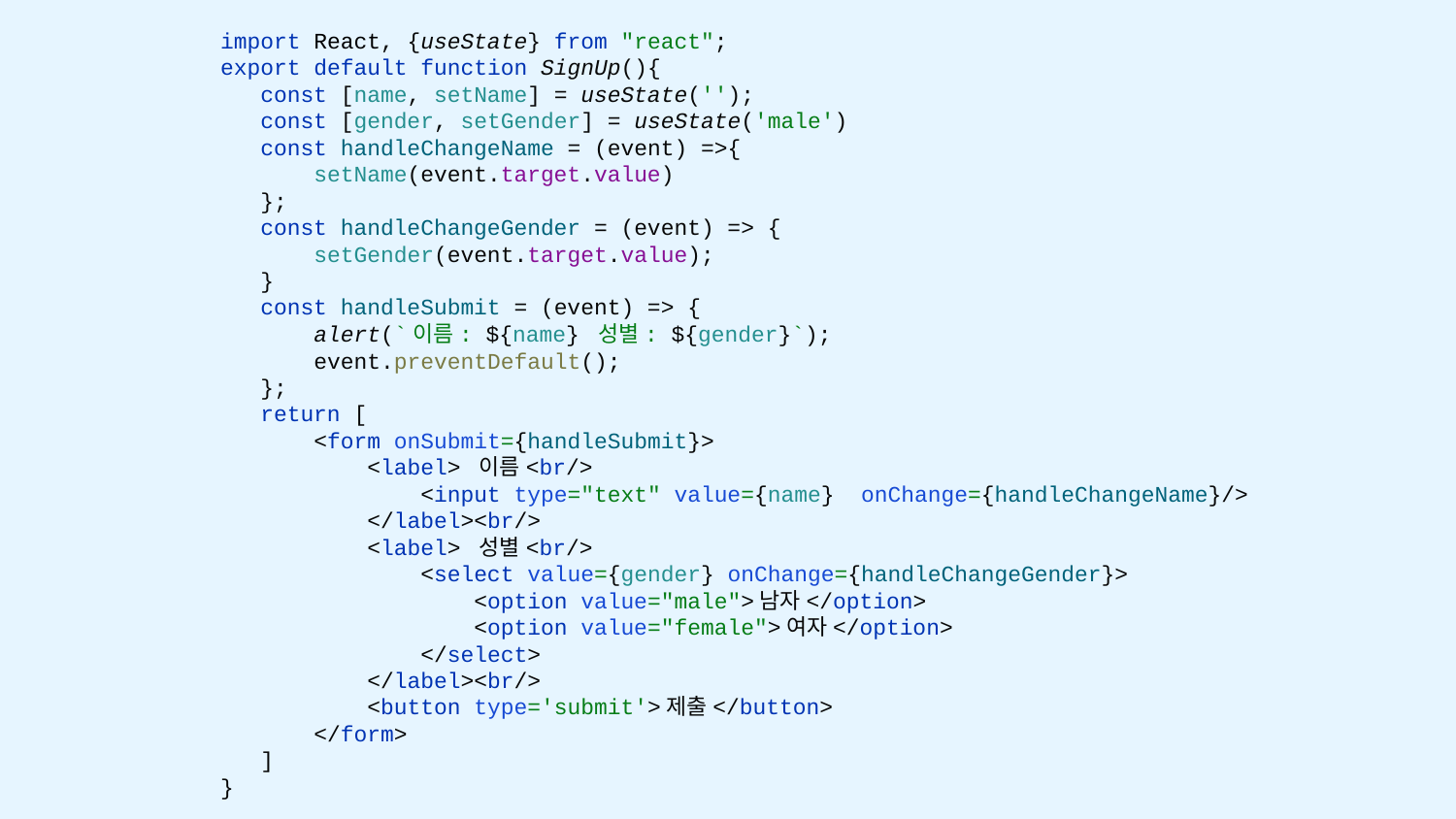

import React, {useState} from "react";
export default function SignUp(){
   const [name, setName] = useState('');
   const [gender, setGender] = useState('male')
   const handleChangeName = (event) =>{
       setName(event.target.value)
   };
   const handleChangeGender = (event) => {
       setGender(event.target.value);
   }
   const handleSubmit = (event) => {
       alert(`이름: ${name} 성별: ${gender}`);
       event.preventDefault();
   };
   return [
       <form onSubmit={handleSubmit}>
           <label> 이름<br/>
               <input type="text" value={name}  onChange={handleChangeName}/>
           </label><br/>
           <label> 성별<br/>
               <select value={gender} onChange={handleChangeGender}>
                   <option value="male">남자</option>
                   <option value="female">여자</option>
               </select>
           </label><br/>
           <button type='submit'>제출</button>
       </form>
   ]
}